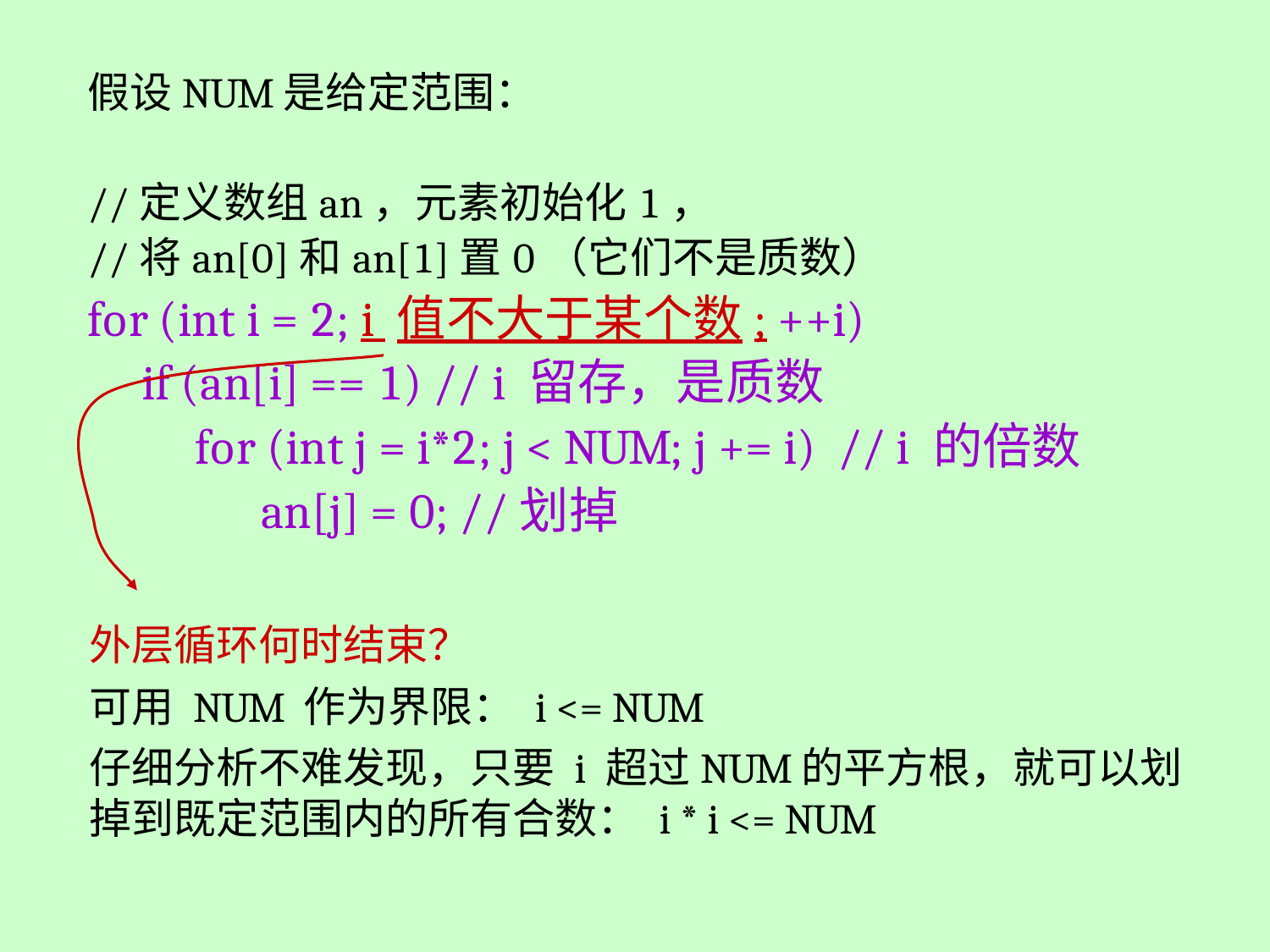

假设NUM是给定范围：

//定义数组an，元素初始化1，
//将an[0]和an[1]置0（它们不是质数）
for (int i = 2; i 值不大于某个数; ++i)
     if (an[i] == 1) // i 留存，是质数
          for (int j = i*2; j < NUM; j += i)  // i 的倍数
                an[j] = 0; //划掉

外层循环何时结束？
可用 NUM 作为界限： i <= NUM
仔细分析不难发现，只要 i 超过NUM的平方根，就可以划掉到既定范围内的所有合数： i * i <= NUM
33